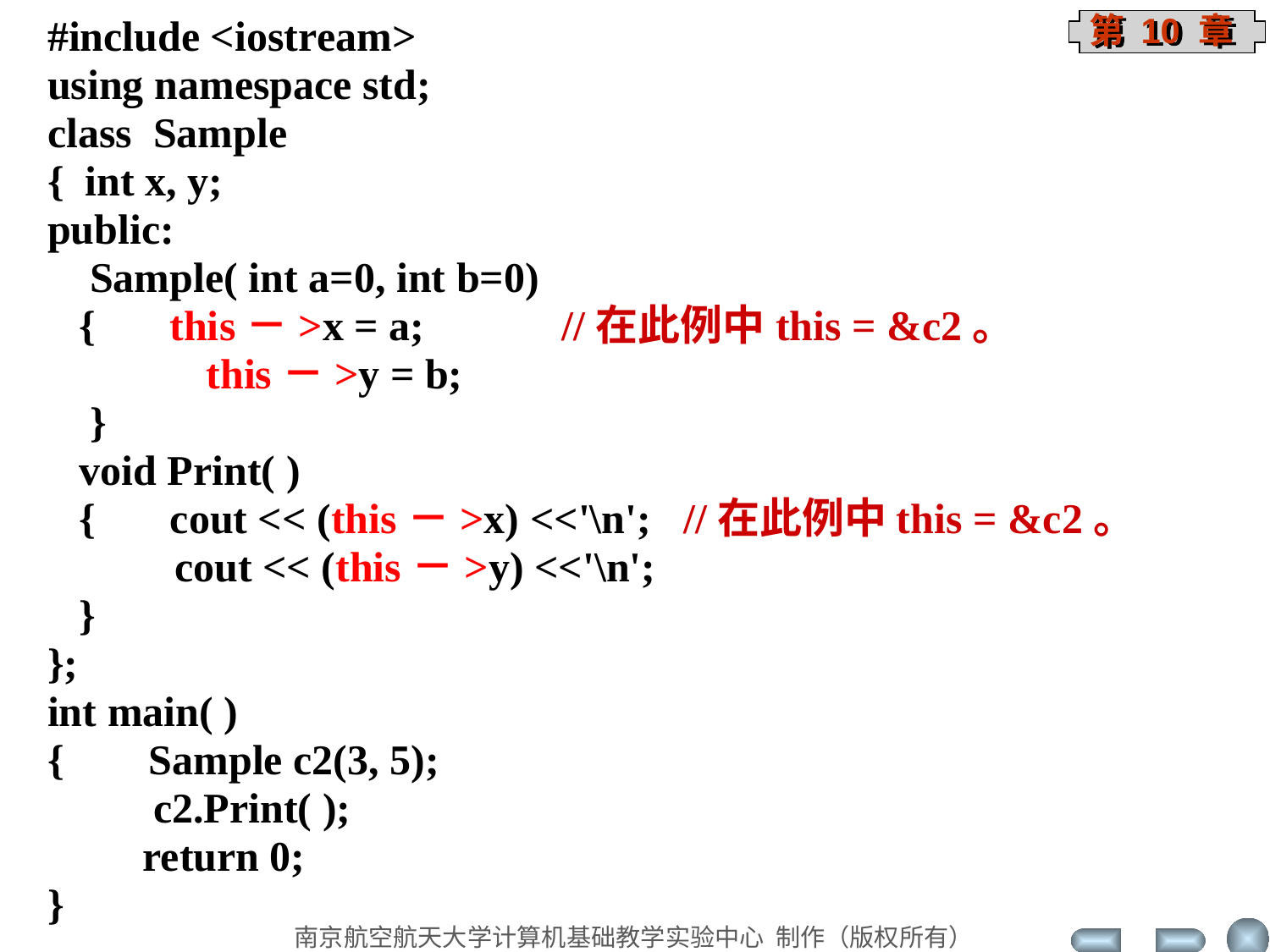

#include <iostream>
using namespace std;
class  Sample
{  int x, y;
public:
    Sample( int a=0, int b=0)
   {       this－>x = a;             //在此例中this = &c2。
	   this－>y = b;
    }
   void Print( )
   {       cout << (this－>x) <<'\n';   //在此例中this = &c2。
            cout << (this－>y) <<'\n';
   }
};
int main( )
{        Sample c2(3, 5);
          c2.Print( );
         return 0;
}